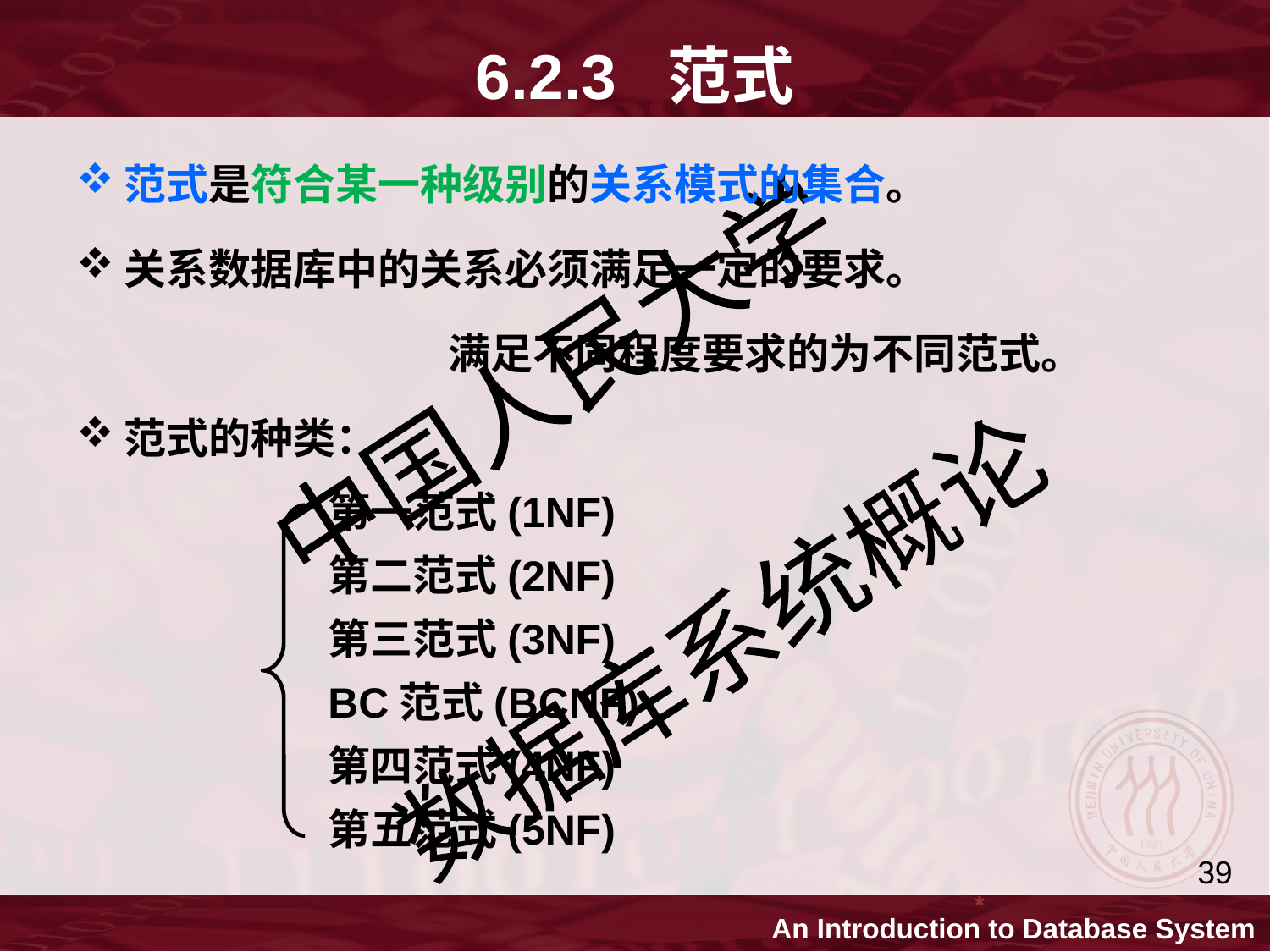

6.2.3  范式
范式是符合某一种级别的关系模式的集合。
关系数据库中的关系必须满足一定的要求。
                                      满足不同程度要求的为不同范式。
范式的种类：
第一范式(1NF)
第二范式(2NF)
第三范式(3NF)
BC范式(BCNF)
第四范式(4NF)
第五范式(5NF)

*